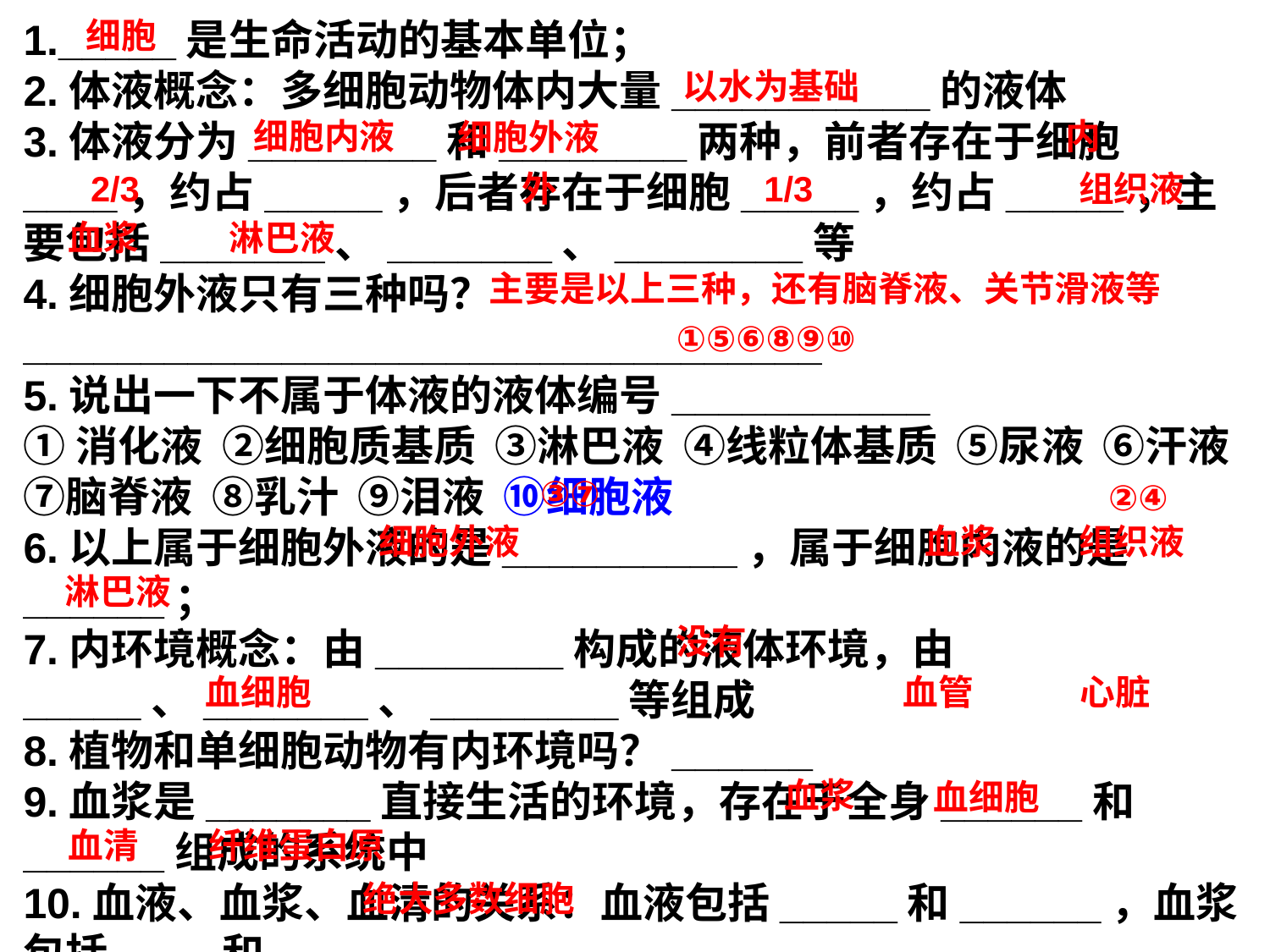

1._____是生命活动的基本单位；
2.体液概念：多细胞动物体内大量___________的液体
3.体液分为________和________两种，前者存在于细胞____，约占_____，后者存在于细胞_____，约占_____，主要包括_______、_______、________等
4.细胞外液只有三种吗？__________________________________
5.说出一下不属于体液的液体编号___________
①消化液  ②细胞质基质  ③淋巴液  ④线粒体基质  ⑤尿液  ⑥汗液  ⑦脑脊液  ⑧乳汁  ⑨泪液  ⑩细胞液
6.以上属于细胞外液的是__________，属于细胞内液的是______；
7.内环境概念：由________构成的液体环境，由_____、_______、________等组成
8.植物和单细胞动物有内环境吗？______
9.血浆是_______直接生活的环境，存在于全身______和______组成的系统中
10.血液、血浆、血清的关系：血液包括_____和______，血浆包括____和__________
11.组织液是体内_____________直接生活的环境
细胞
以水为基础
细胞内液
内
细胞外液
2/3
外
1/3
组织液
血浆
淋巴液
主要是以上三种，还有脑脊液、关节滑液等
①⑤⑥⑧⑨⑩
③⑦
②④
细胞外液
血浆
组织液
淋巴液
没有
血细胞
血管
心脏
血浆
血细胞
纤维蛋白原
血清
绝大多数细胞